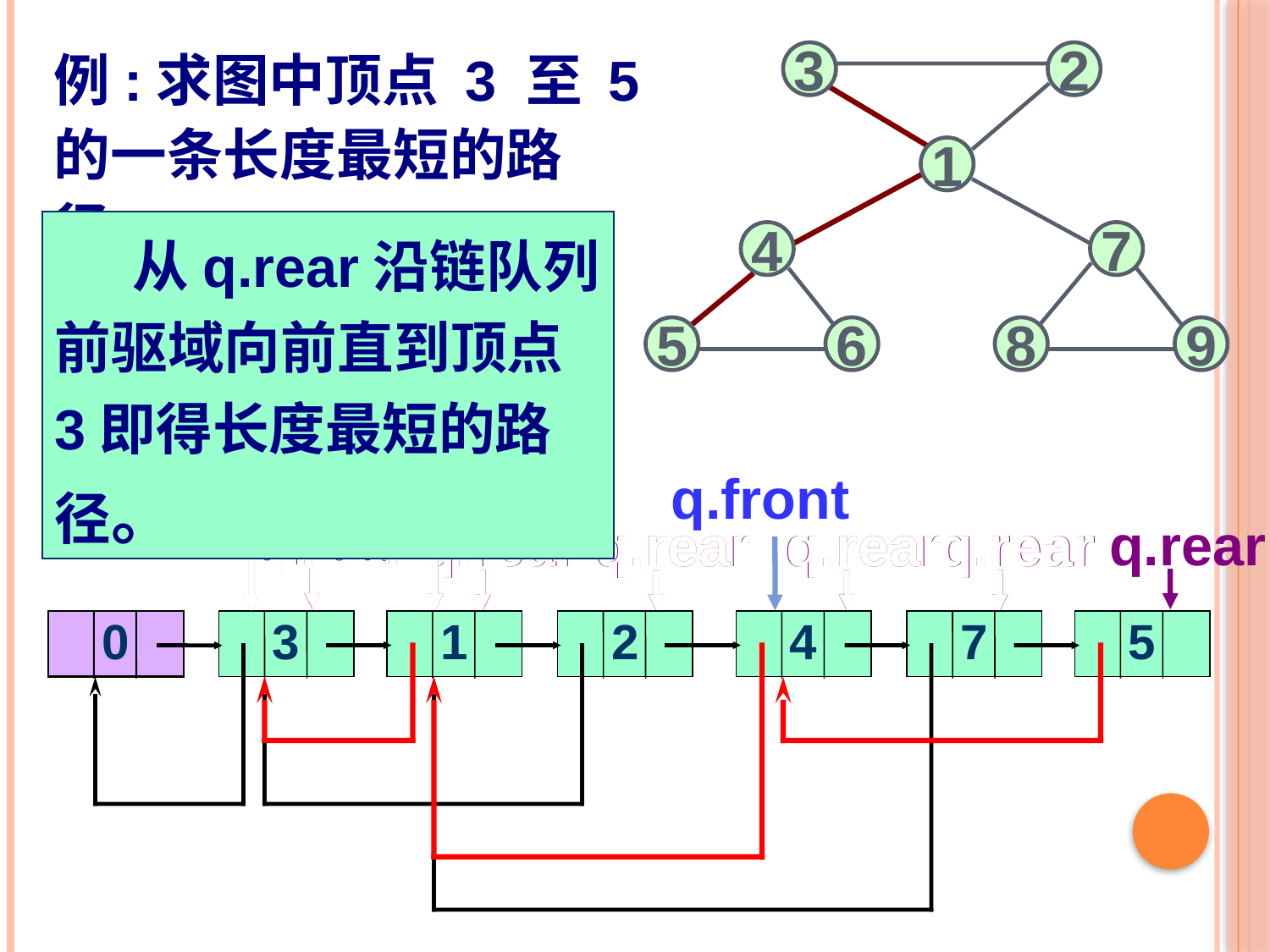

例:求图中顶点 3 至 5 的一条长度最短的路径。
3
2

1

     从q.rear沿链队列前驱域向前直到顶点3即得长度最短的路径。
4
7

链队列的状态如下所示:

5
6
8
9

q.front

q.front

q.front

q.front

q.front

q.rear

q.rear

q.rear

q.rear

q.rear

q.rear

q.rear

q.rear

q.rear

q.rear

q.rear

   0

   3

   1

   2

   4

   7

   5